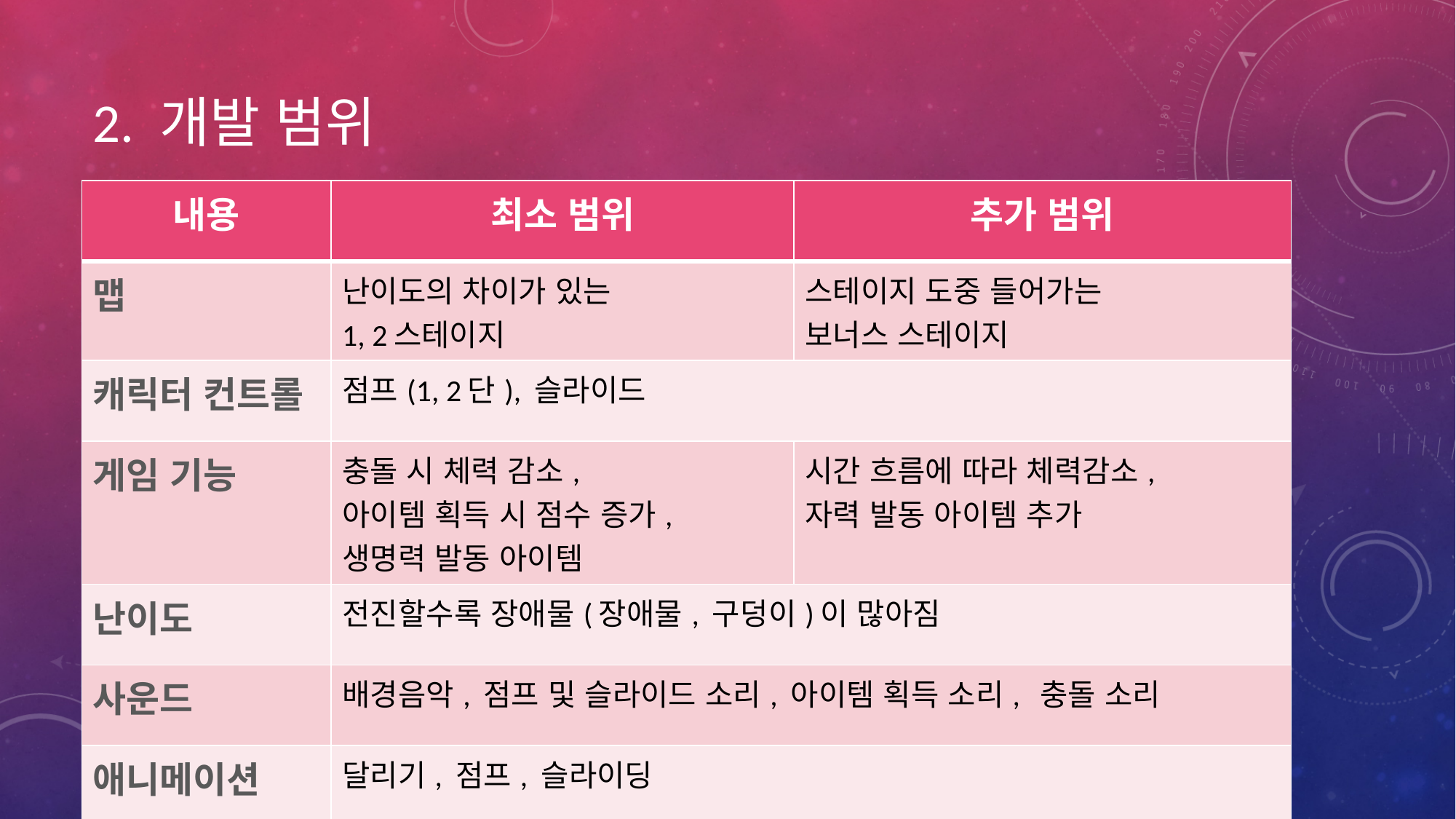

# 2. 개발 범위
| 내용 | 최소 범위 | 추가 범위 |
| --- | --- | --- |
| 맵 | 난이도의 차이가 있는 1, 2스테이지 | 스테이지 도중 들어가는 보너스 스테이지 |
| 캐릭터 컨트롤 | 점프(1, 2단), 슬라이드 |  |
| 게임 기능 | 충돌 시 체력 감소, 아이템 획득 시 점수 증가, 생명력 발동 아이템 | 시간 흐름에 따라 체력감소, 자력 발동 아이템 추가 |
| 난이도 | 전진할수록 장애물(장애물, 구덩이)이 많아짐 |  |
| 사운드 | 배경음악, 점프 및 슬라이드 소리, 아이템 획득 소리, 충돌 소리 |  |
| 애니메이션 | 달리기, 점프, 슬라이딩 |  |